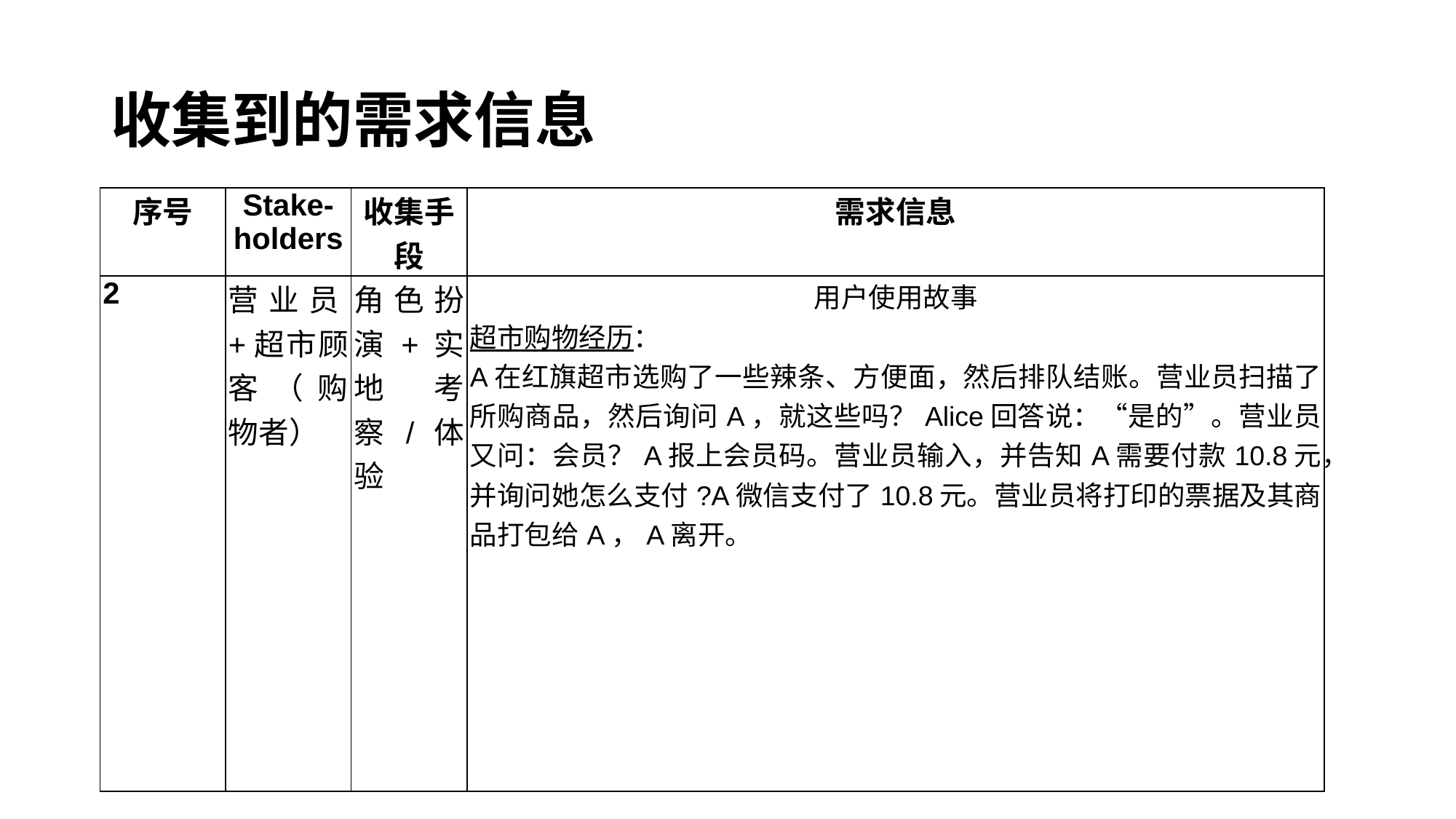

# 收集到的需求信息
| 序号 | Stake-holders | 收集手段 | 需求信息 |
| --- | --- | --- | --- |
| 2 | 营业员+超市顾客（购物者） | 角色扮演+实地考察/体验 | 用户使用故事 超市购物经历： A在红旗超市选购了一些辣条、方便面，然后排队结账。营业员扫描了所购商品，然后询问A，就这些吗？Alice回答说：“是的”。营业员又问：会员？A报上会员码。营业员输入，并告知A需要付款10.8元，并询问她怎么支付?A微信支付了10.8元。营业员将打印的票据及其商品打包给A，A离开。 |